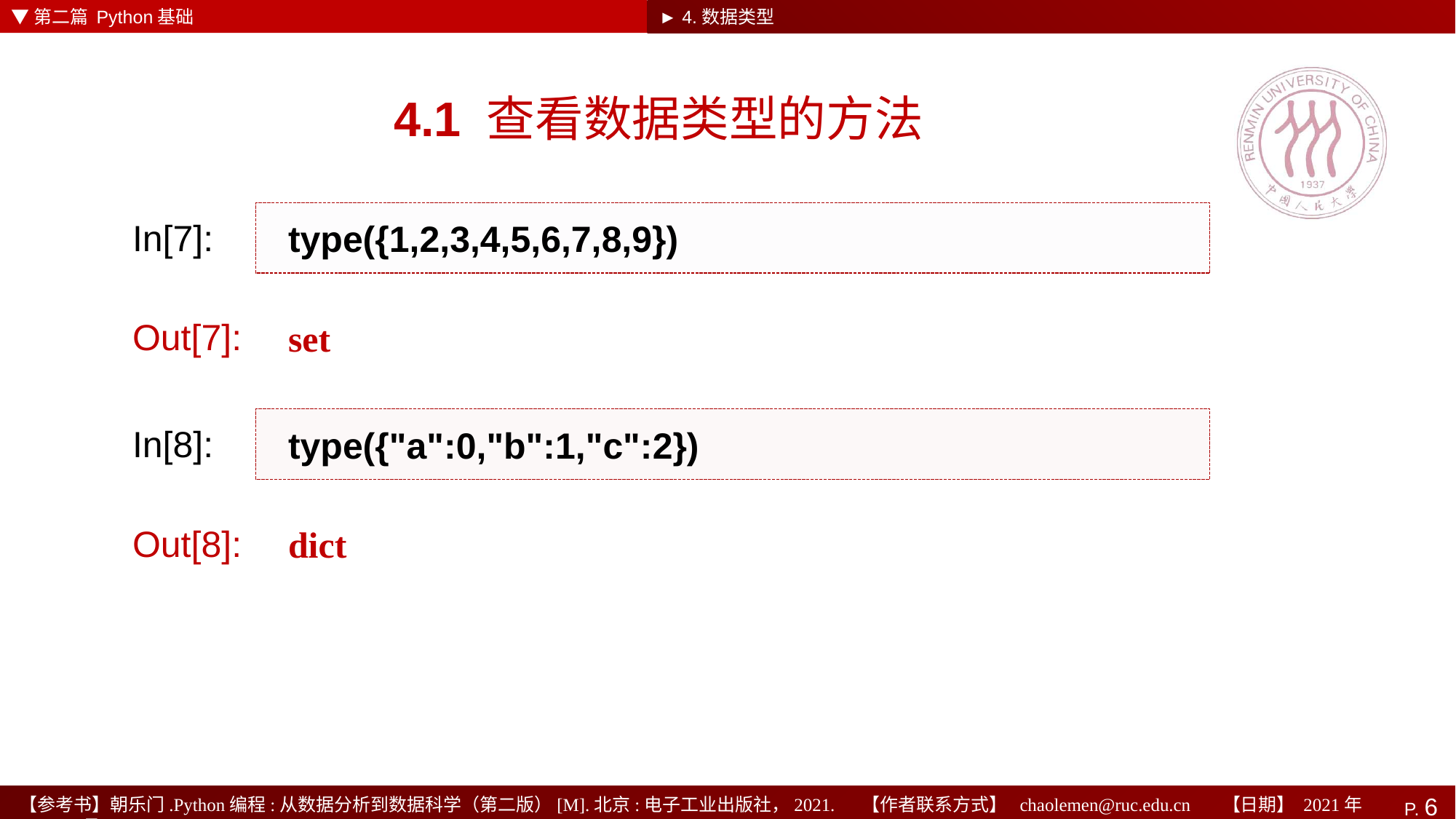

▼第二篇 Python基础
► 4.数据类型
# 4.1 查看数据类型的方法
type({1,2,3,4,5,6,7,8,9})
In[7]:
set
Out[7]:
type({"a":0,"b":1,"c":2})
In[8]:
dict
Out[8]: